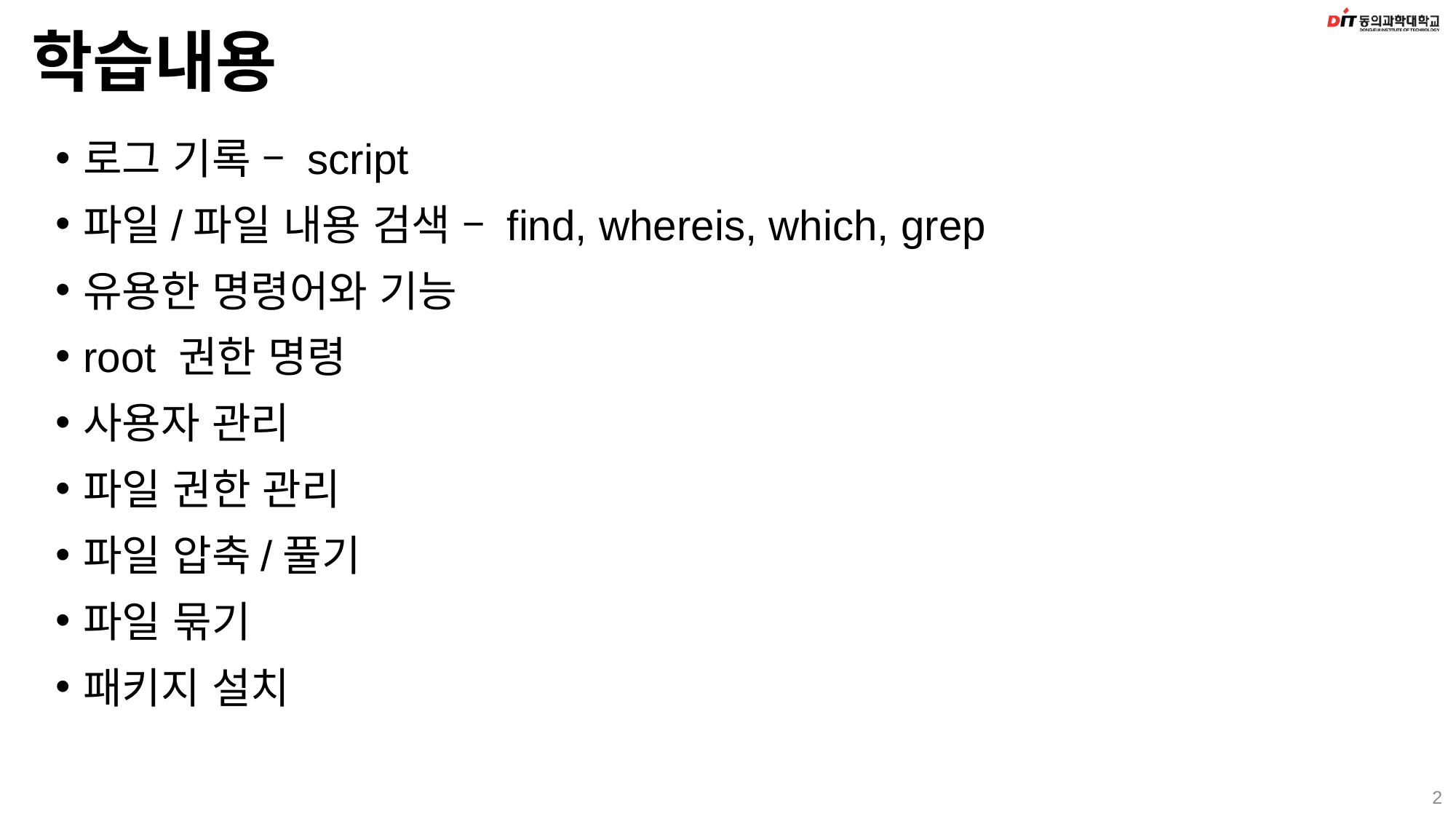

# 학습내용
로그 기록 – script
파일/파일 내용 검색 – find, whereis, which, grep
유용한 명령어와 기능
root 권한 명령
사용자 관리
파일 권한 관리
파일 압축/풀기
파일 묶기
패키지 설치

2